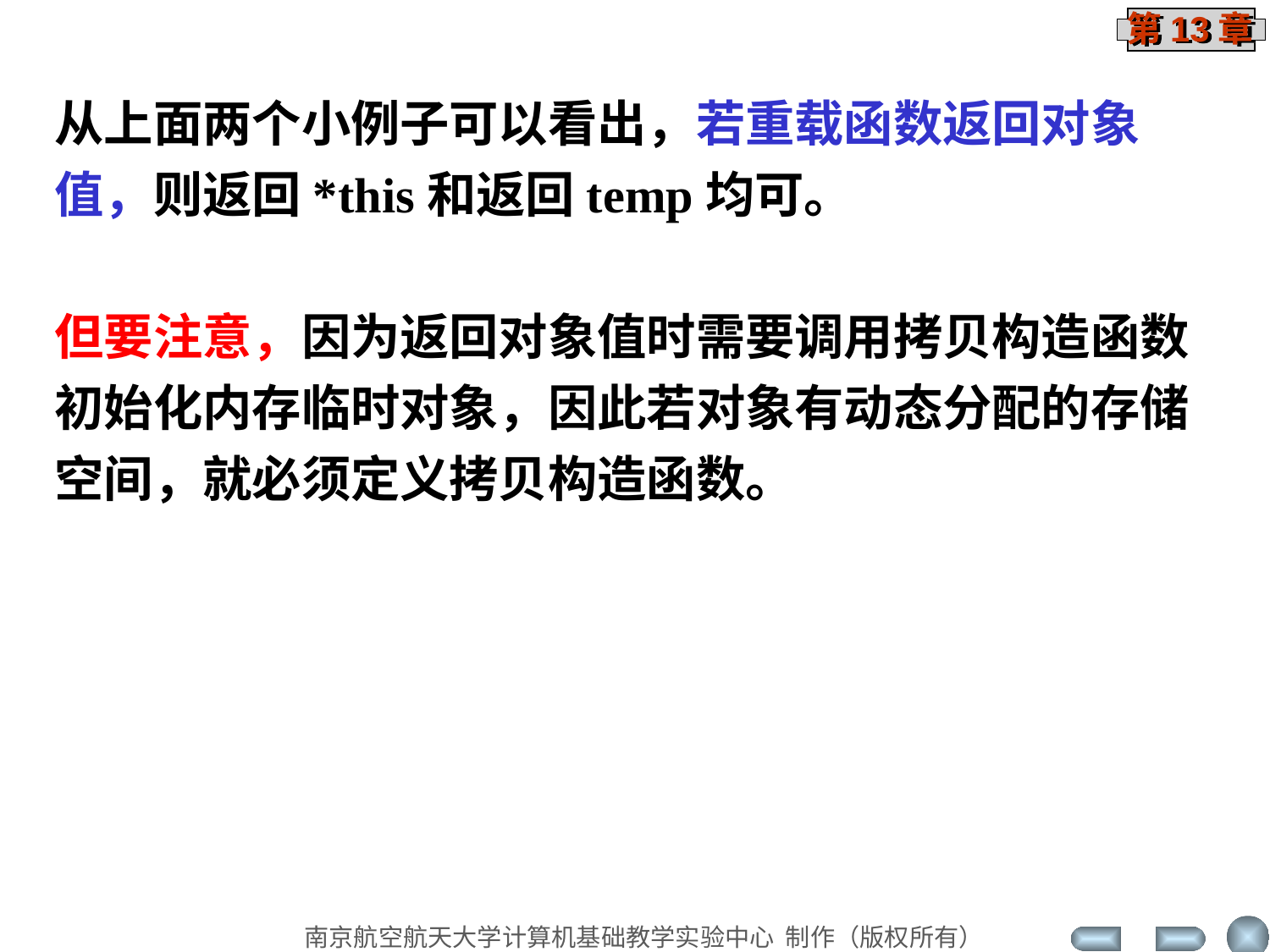

从上面两个小例子可以看出，若重载函数返回对象值，则返回*this和返回temp均可。

但要注意，因为返回对象值时需要调用拷贝构造函数初始化内存临时对象，因此若对象有动态分配的存储空间，就必须定义拷贝构造函数。